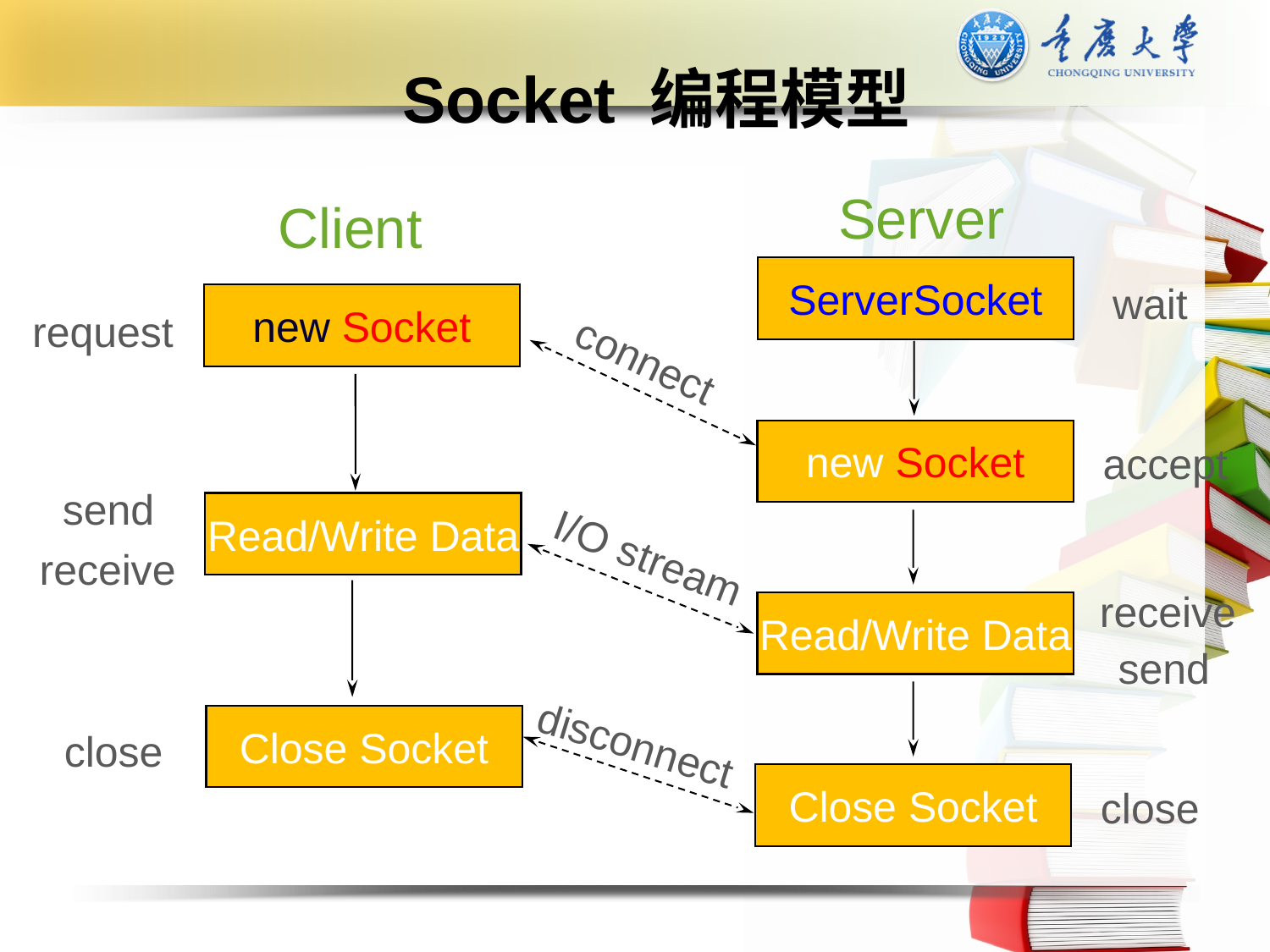

# Socket 编程模型
Server
Client
ServerSocket
wait
new Socket
request
connect

accept

send
new Socket
Read/Write Data

I/O stream

receive
receive
send

close
Read/Write Data

disconnect

close
Close Socket
Close Socket